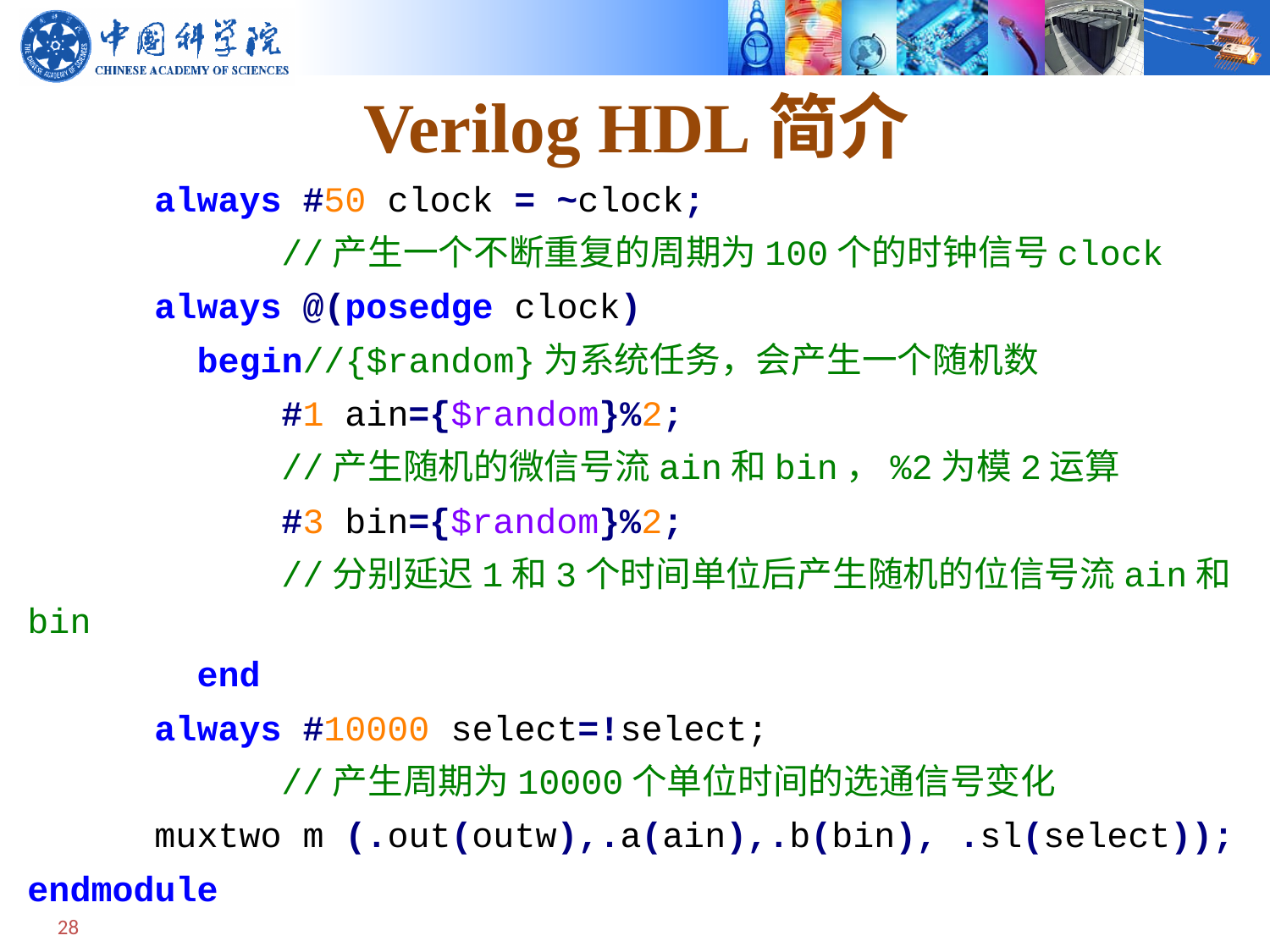

# Verilog HDL简介
	always #50 clock = ~clock;
		//产生一个不断重复的周期为100个的时钟信号clock
	always @(posedge clock)
	  begin//{$random}为系统任务，会产生一个随机数
		#1 ain={$random}%2;
		//产生随机的微信号流ain和bin，%2为模2运算
		#3 bin={$random}%2;
		//分别延迟1和3个时间单位后产生随机的位信号流ain和bin
	  end
	always #10000 select=!select;
		//产生周期为10000个单位时间的选通信号变化
	muxtwo m (.out(outw),.a(ain),.b(bin), .sl(select));
endmodule